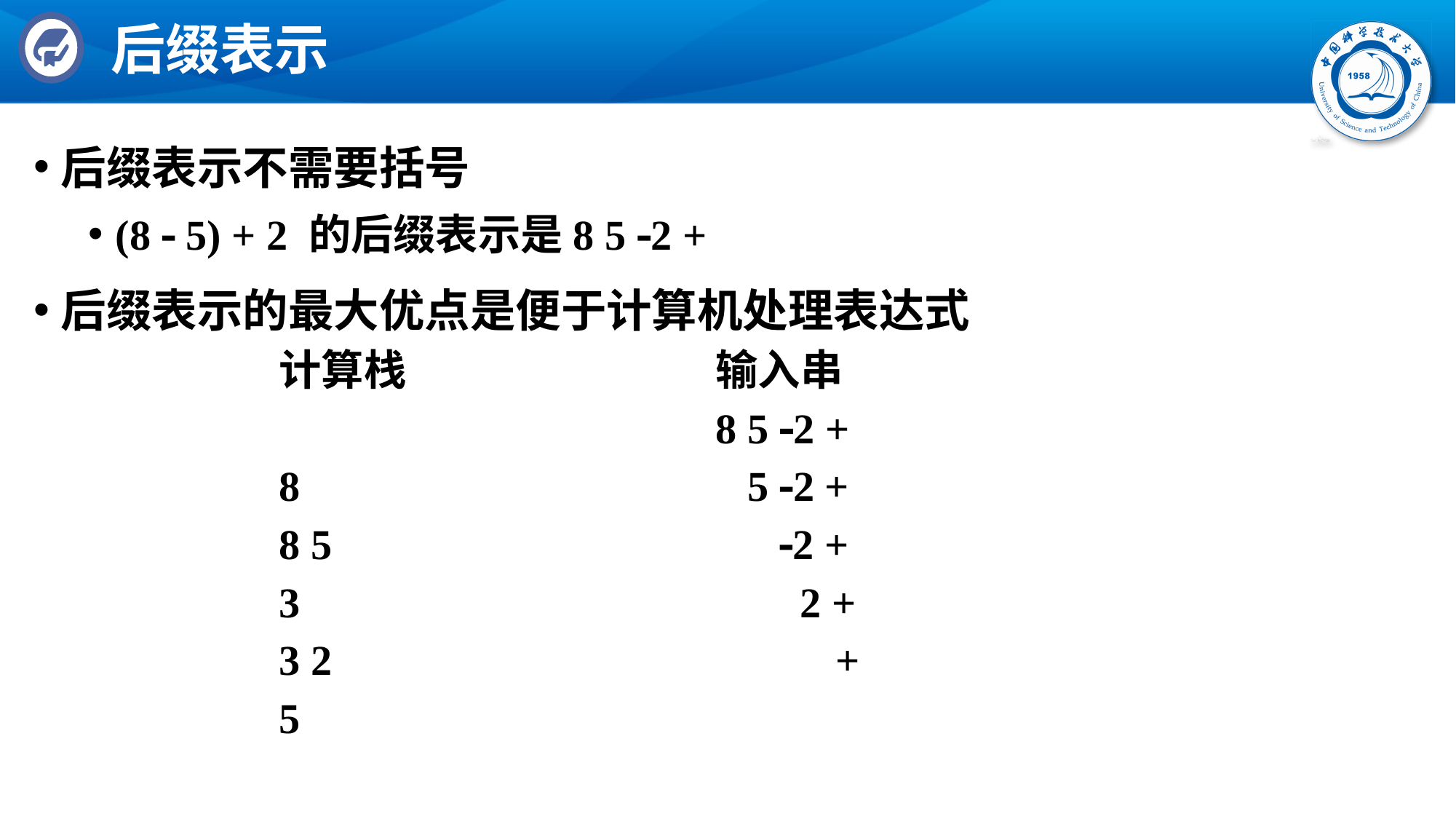

# 后缀表示
后缀表示不需要括号
(8 − 5) + 2 的后缀表示是8 5 −2 +
后缀表示的最大优点是便于计算机处理表达式
			计算栈			输入串
							8 5 −2 +
			8				   5 −2 +
			8 5				      −2 +
			3				        2 +
			3 2					 +
			5